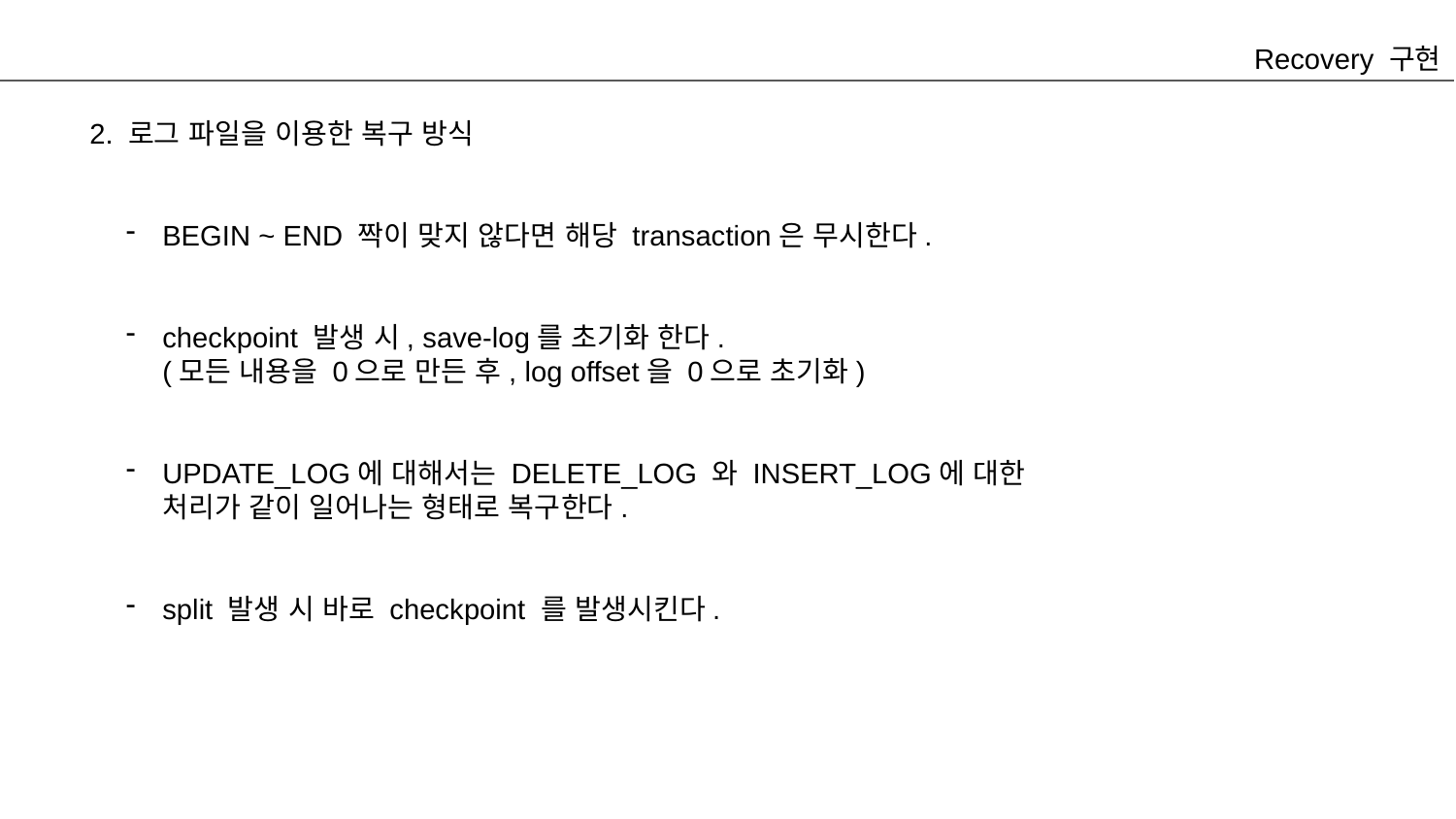

Recovery 구현
2. 로그 파일을 이용한 복구 방식

BEGIN ~ END 짝이 맞지 않다면 해당 transaction은 무시한다.

checkpoint 발생 시, save-log를 초기화 한다.
(모든 내용을 0으로 만든 후, log offset을 0으로 초기화)

UPDATE_LOG에 대해서는 DELETE_LOG 와 INSERT_LOG에 대한 처리가 같이 일어나는 형태로 복구한다.

split 발생 시 바로 checkpoint 를 발생시킨다.